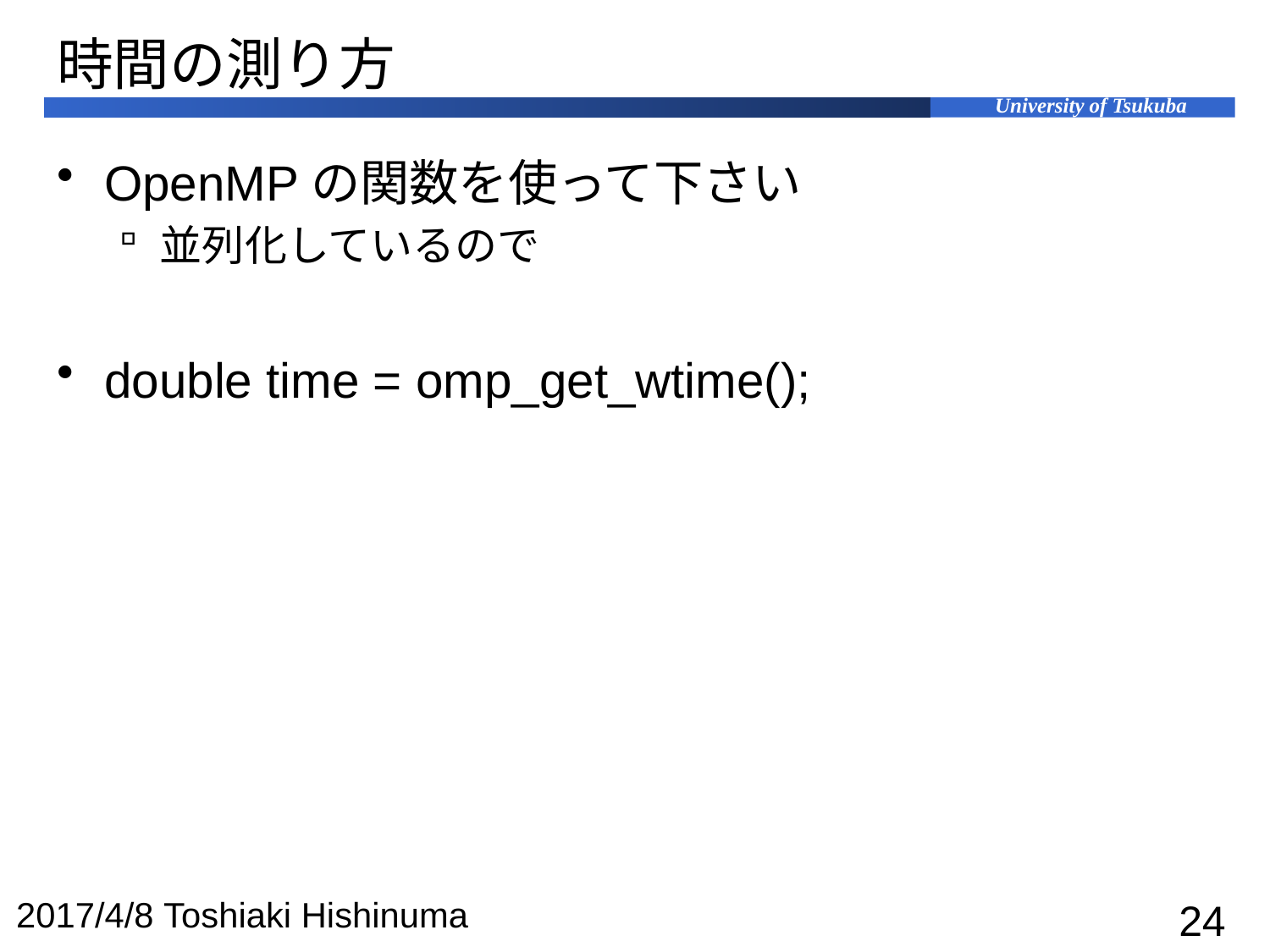

# 時間の測り方
OpenMPの関数を使って下さい
並列化しているので

double time = omp_get_wtime();
2017/4/8 Toshiaki Hishinuma
24